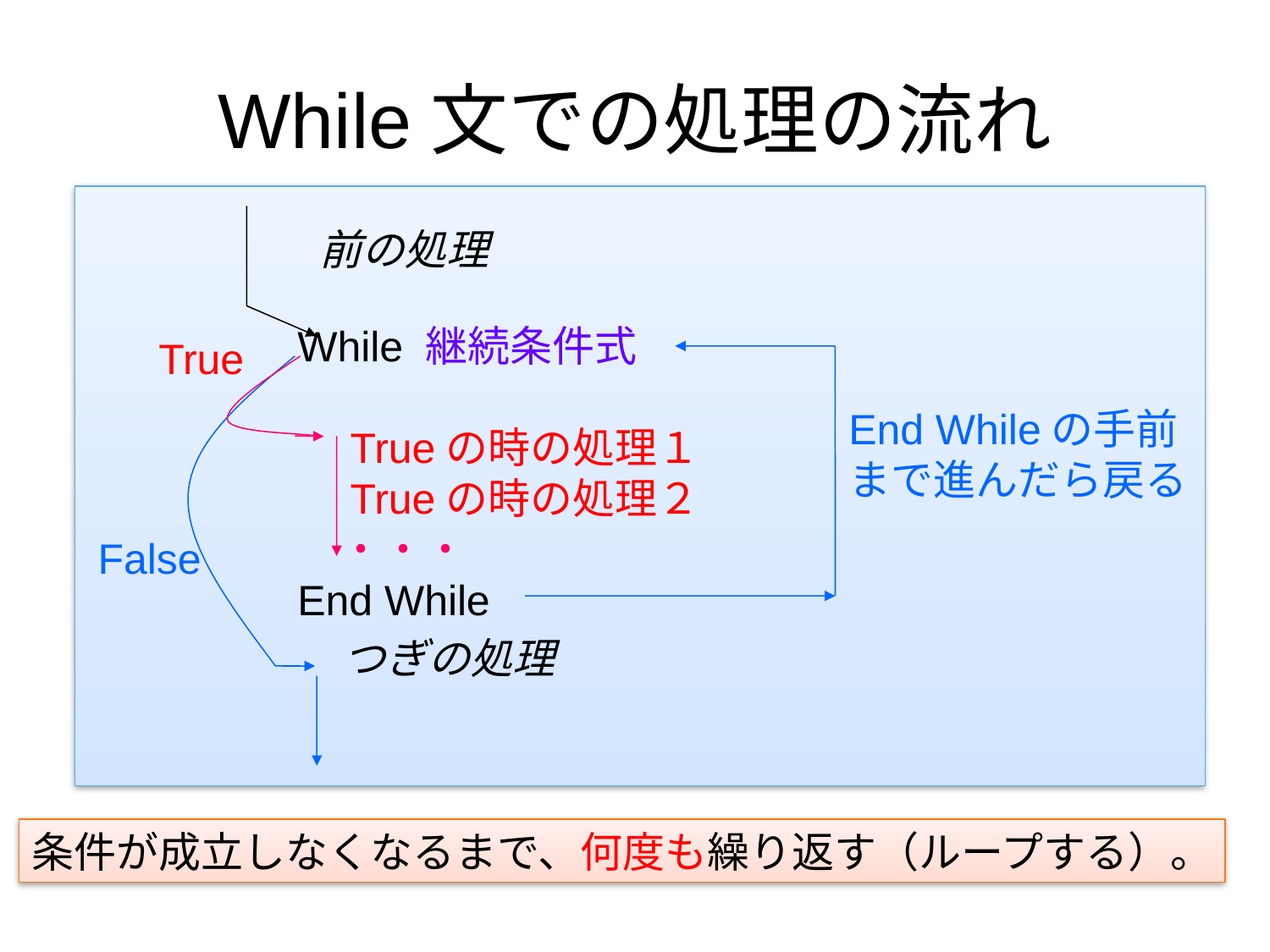

# While文での処理の流れ

前の処理

While 継続条件式

　Trueの時の処理１
　Trueの時の処理２
　・・・
End While
True

End Whileの手前
まで進んだら戻る

False

　つぎの処理

条件が成立しなくなるまで、何度も繰り返す（ループする）。